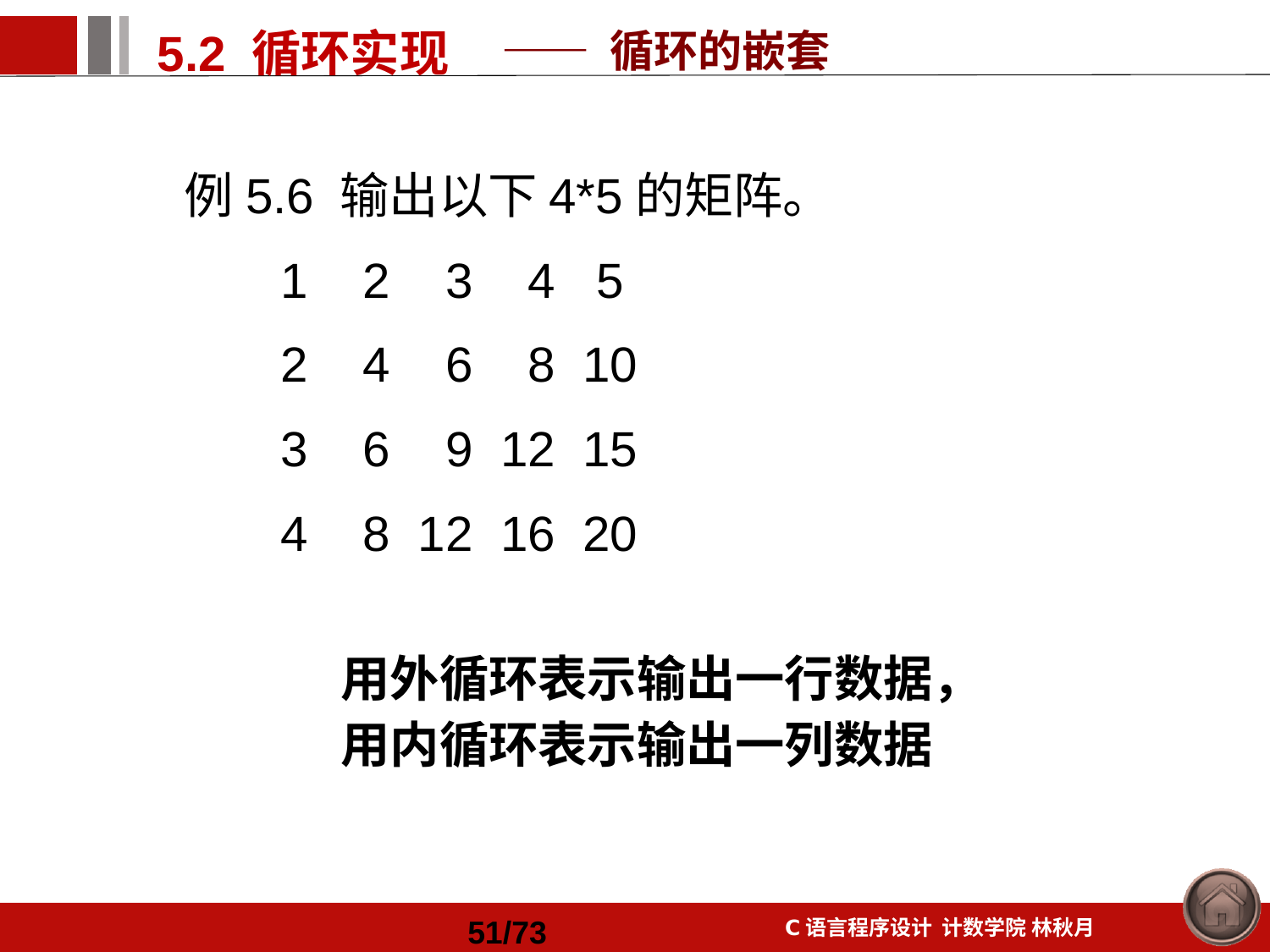

—— 循环的嵌套
例5.6 输出以下4*5的矩阵。
       1    2    3    4   5
       2    4    6    8  10
       3    6    9  12  15
       4    8  12  16  20
用外循环表示输出一行数据，用内循环表示输出一列数据